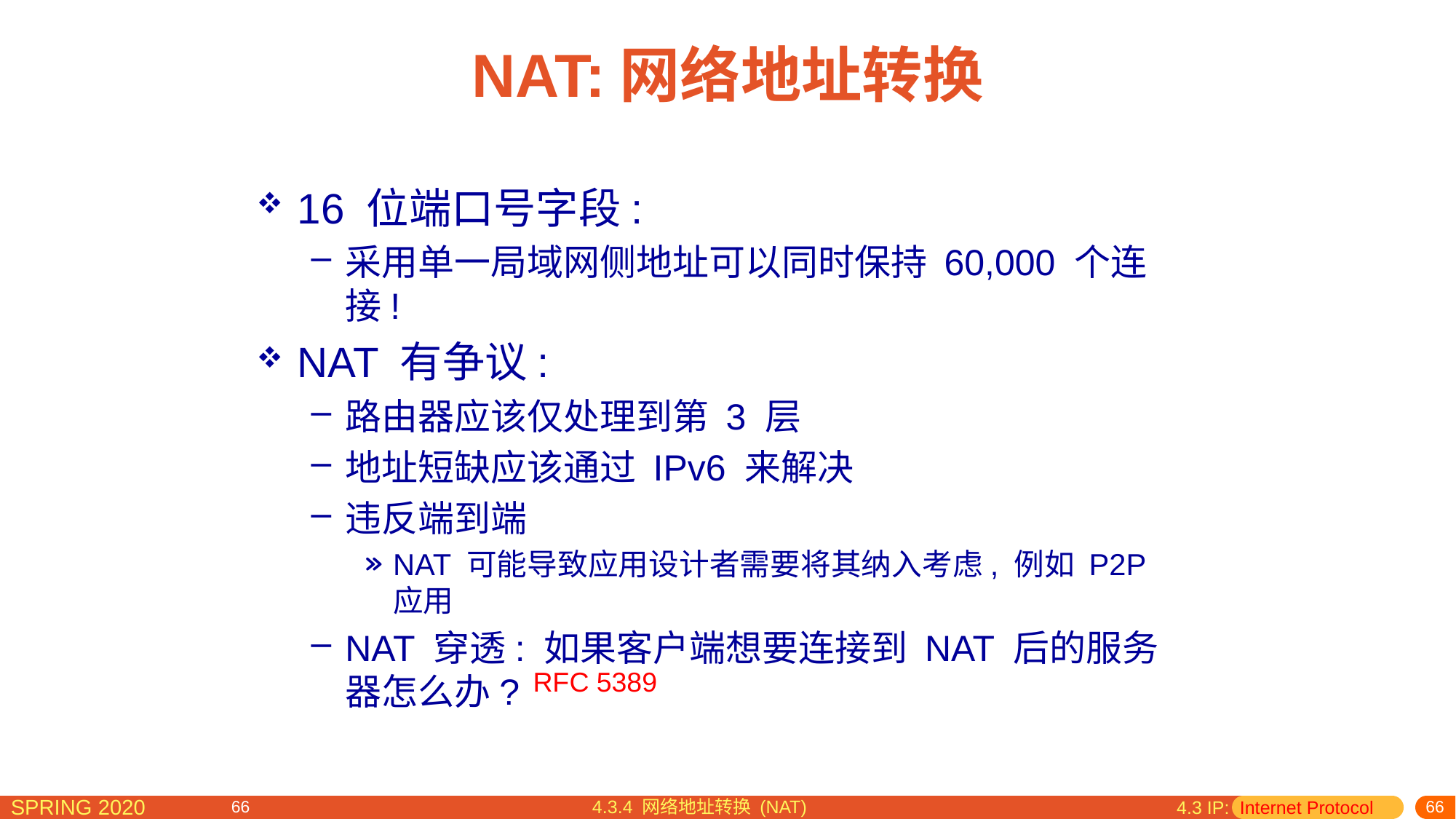

# NAT:网络地址转换
16 位端口号字段:
采用单一局域网侧地址可以同时保持 60,000 个连接!
NAT 有争议:
路由器应该仅处理到第 3 层
地址短缺应该通过 IPv6 来解决
违反端到端
NAT 可能导致应用设计者需要将其纳入考虑, 例如 P2P 应用
NAT 穿透: 如果客户端想要连接到 NAT 后的服务器怎么办?

RFC 5389
4.3.4 网络地址转换 (NAT)
4.3 IP:  Internet Protocol